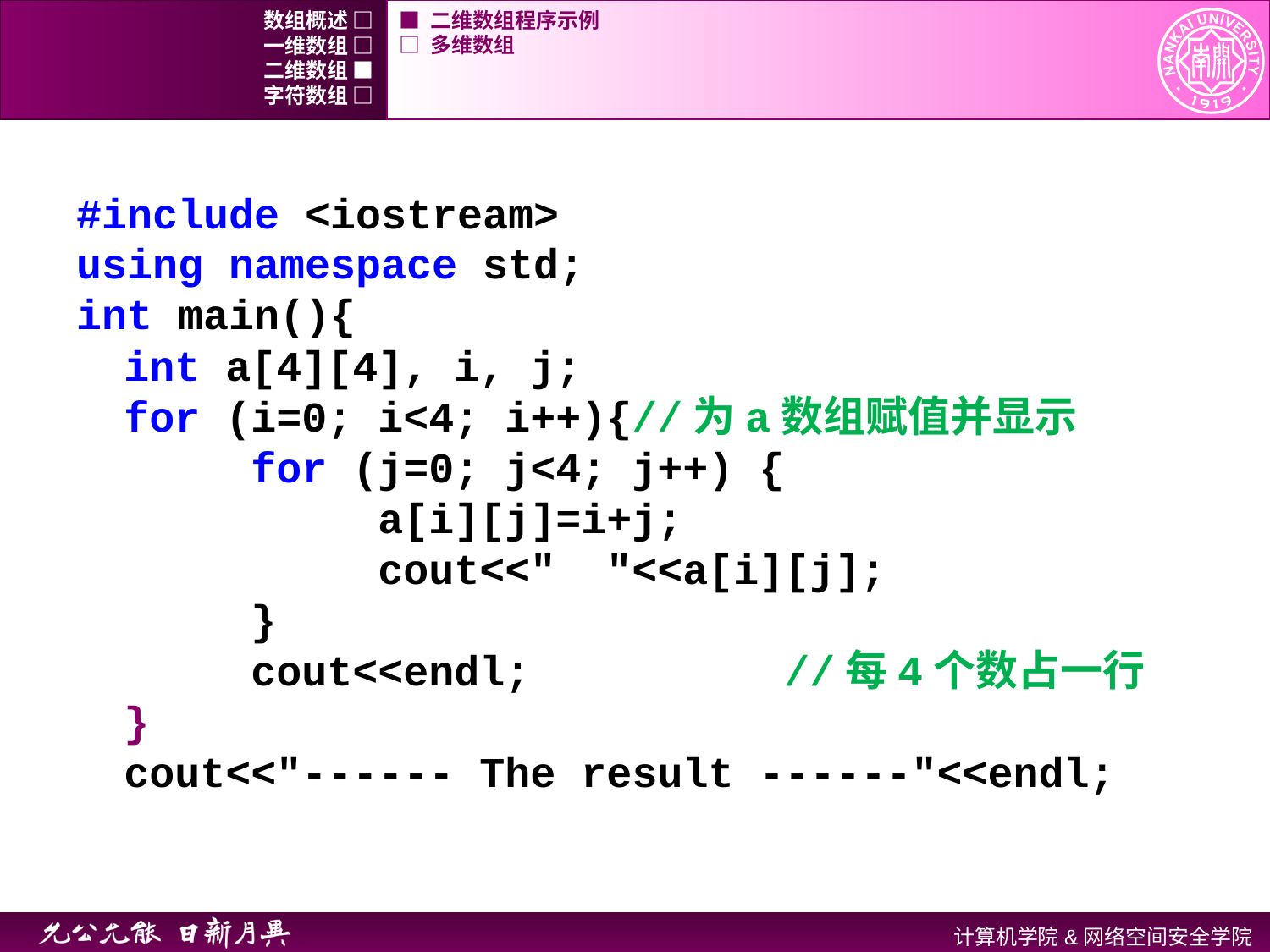

数组概述 □
■ 二维数组程序示例
一维数组 □
□ 多维数组
二维数组 ■

字符数组 □

#include <iostream>
using namespace std;
int main(){
	int a[4][4], i, j;
	for (i=0; i<4; i++){//为a数组赋值并显示
		for (j=0; j<4; j++) {
			a[i][j]=i+j;
			cout<<"  "<<a[i][j];
		}
		cout<<endl;		 //每4个数占一行
	}
	cout<<"------ The result ------"<<endl;